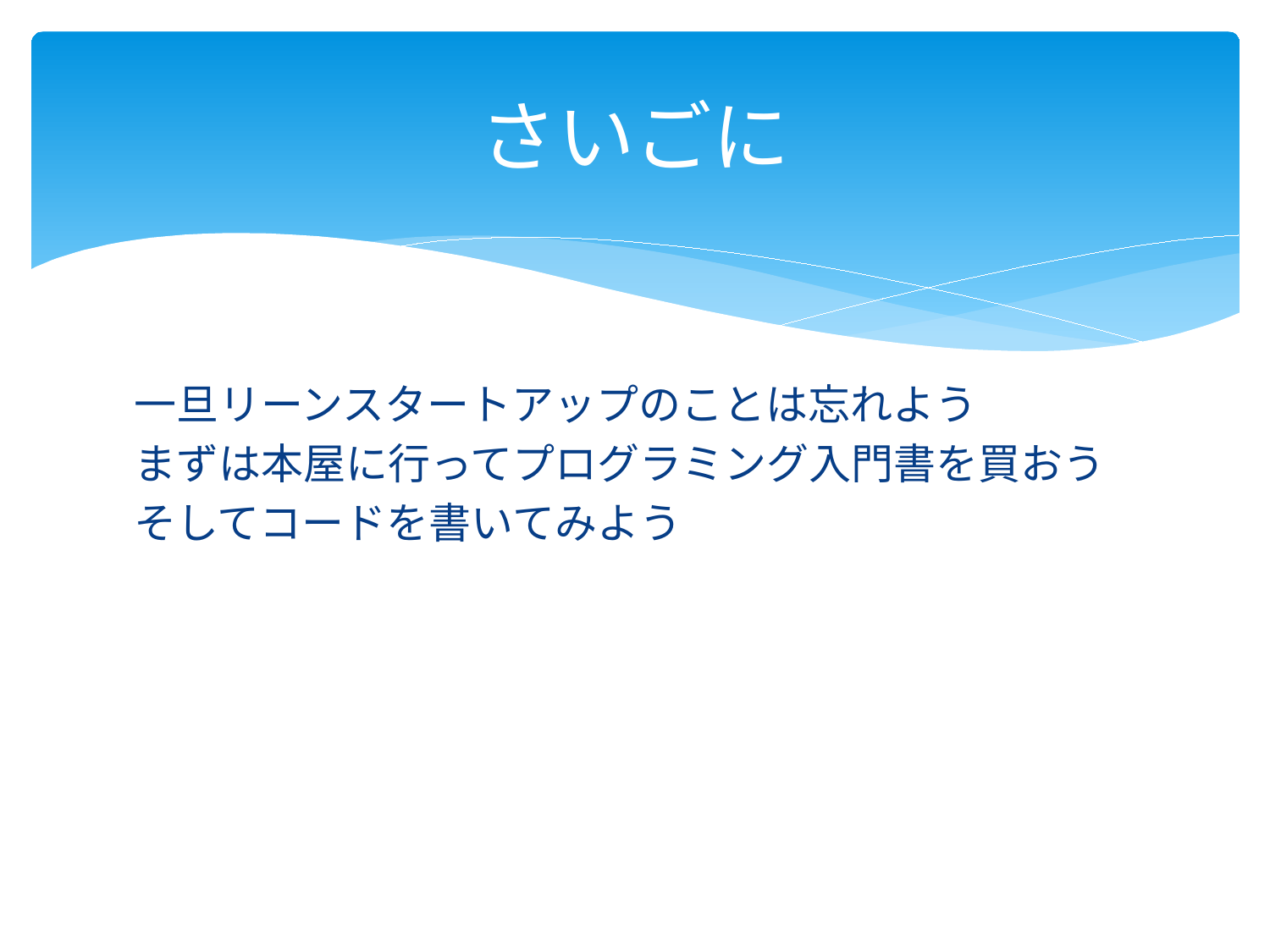

# さいごに
一旦リーンスタートアップのことは忘れよう
まずは本屋に行ってプログラミング入門書を買おう
そしてコードを書いてみよう